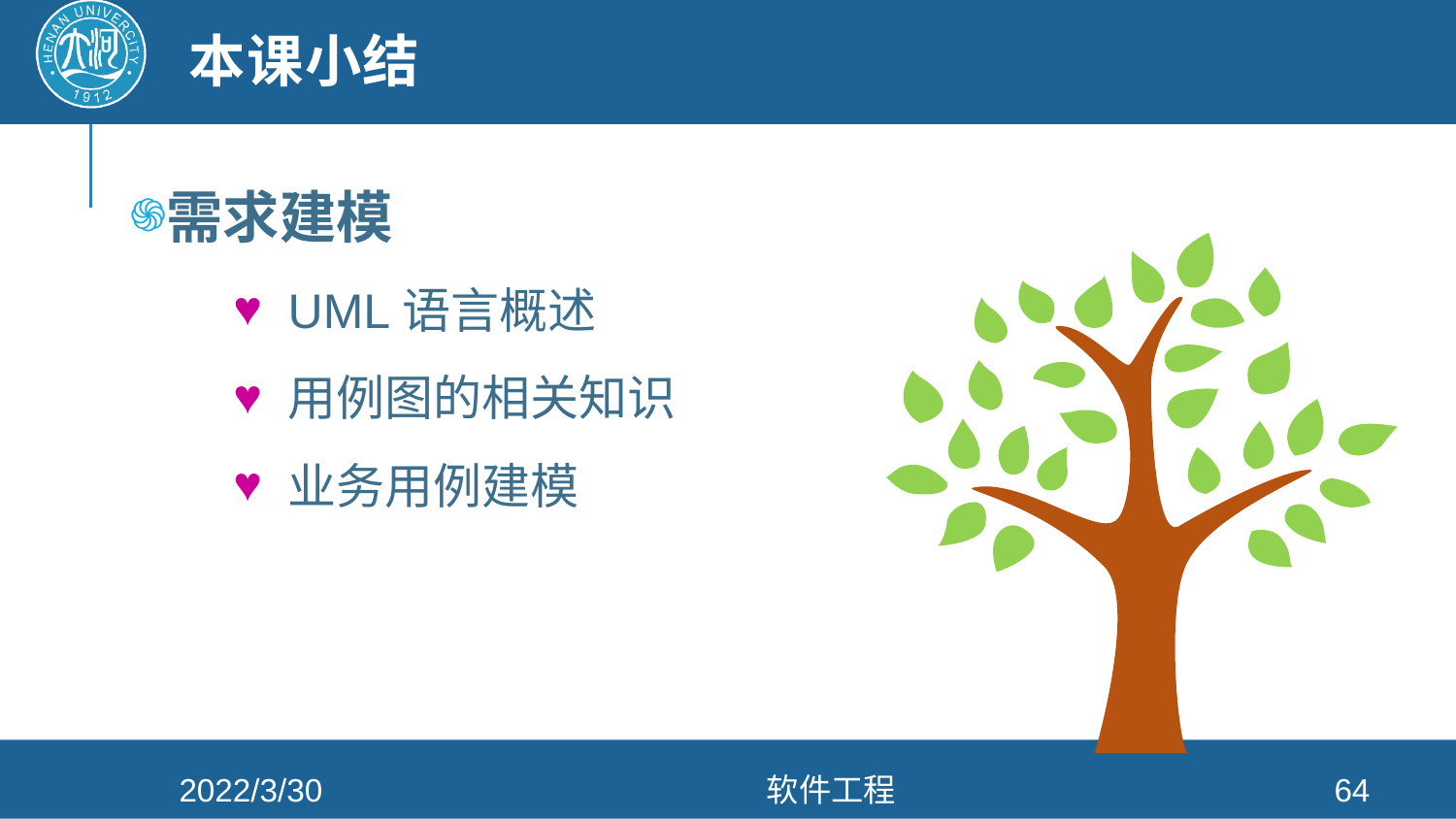

# 本课小结
需求建模
UML语言概述
用例图的相关知识
业务用例建模

2022/3/30
软件工程
64